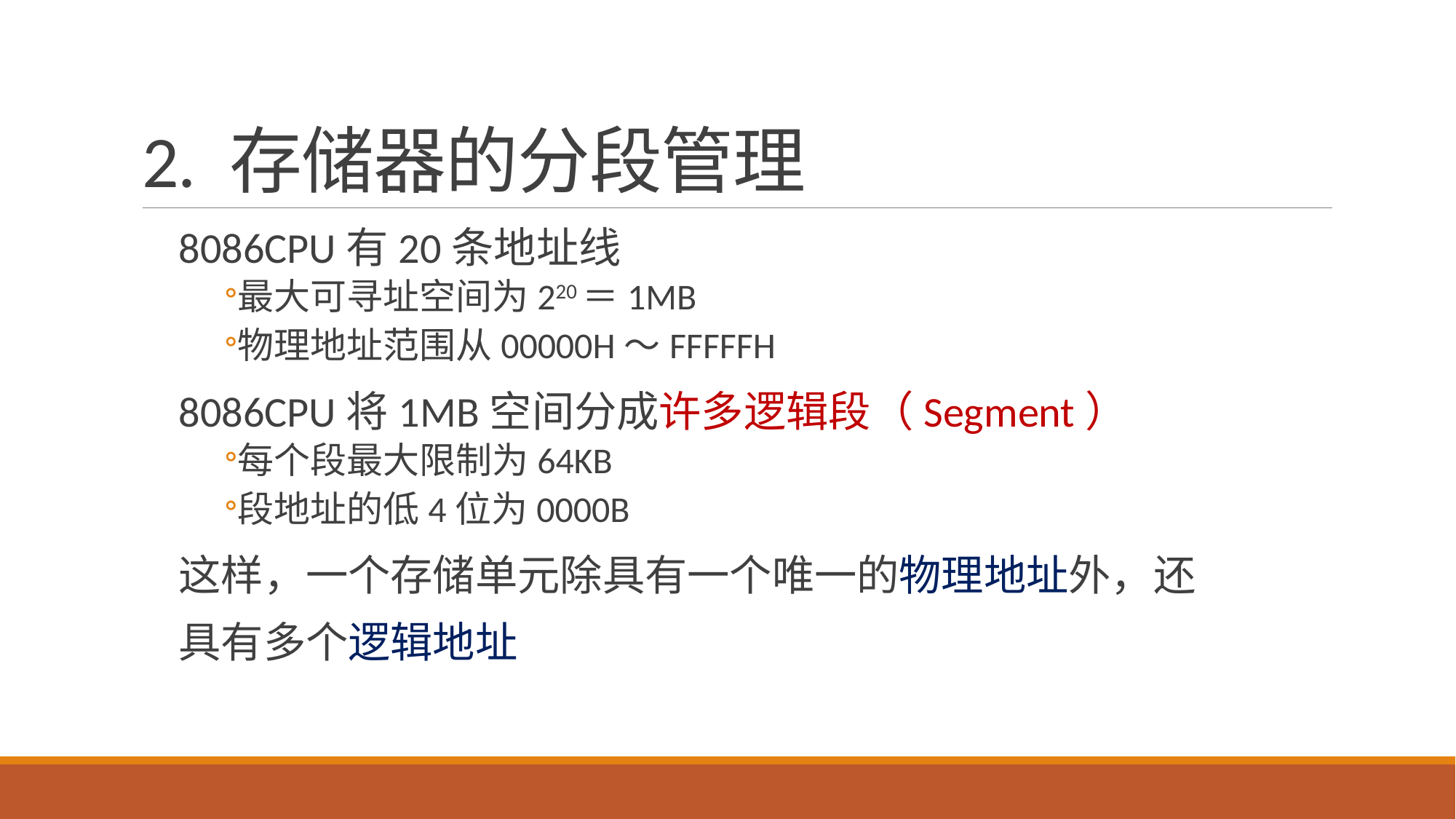

# 2. 存储器的分段管理
8086CPU有20条地址线
最大可寻址空间为220＝1MB
物理地址范围从00000H～FFFFFH
8086CPU将1MB空间分成许多逻辑段（Segment）
每个段最大限制为64KB
段地址的低4位为0000B
这样，一个存储单元除具有一个唯一的物理地址外，还
具有多个逻辑地址